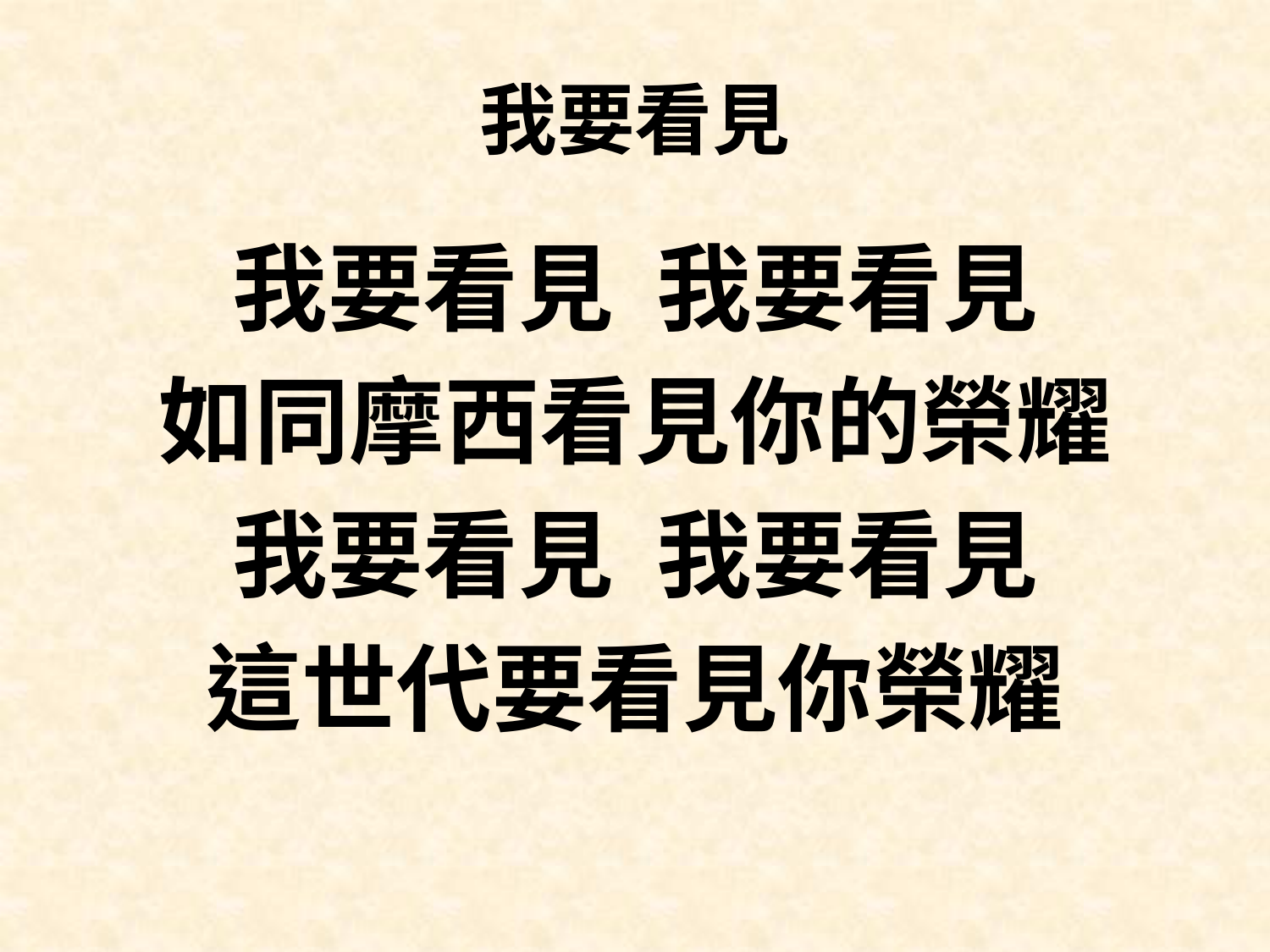

# 我要看見
我要看見  我要看見
如同摩西看見你的榮耀
我要看見  我要看見
這世代要看見你榮耀